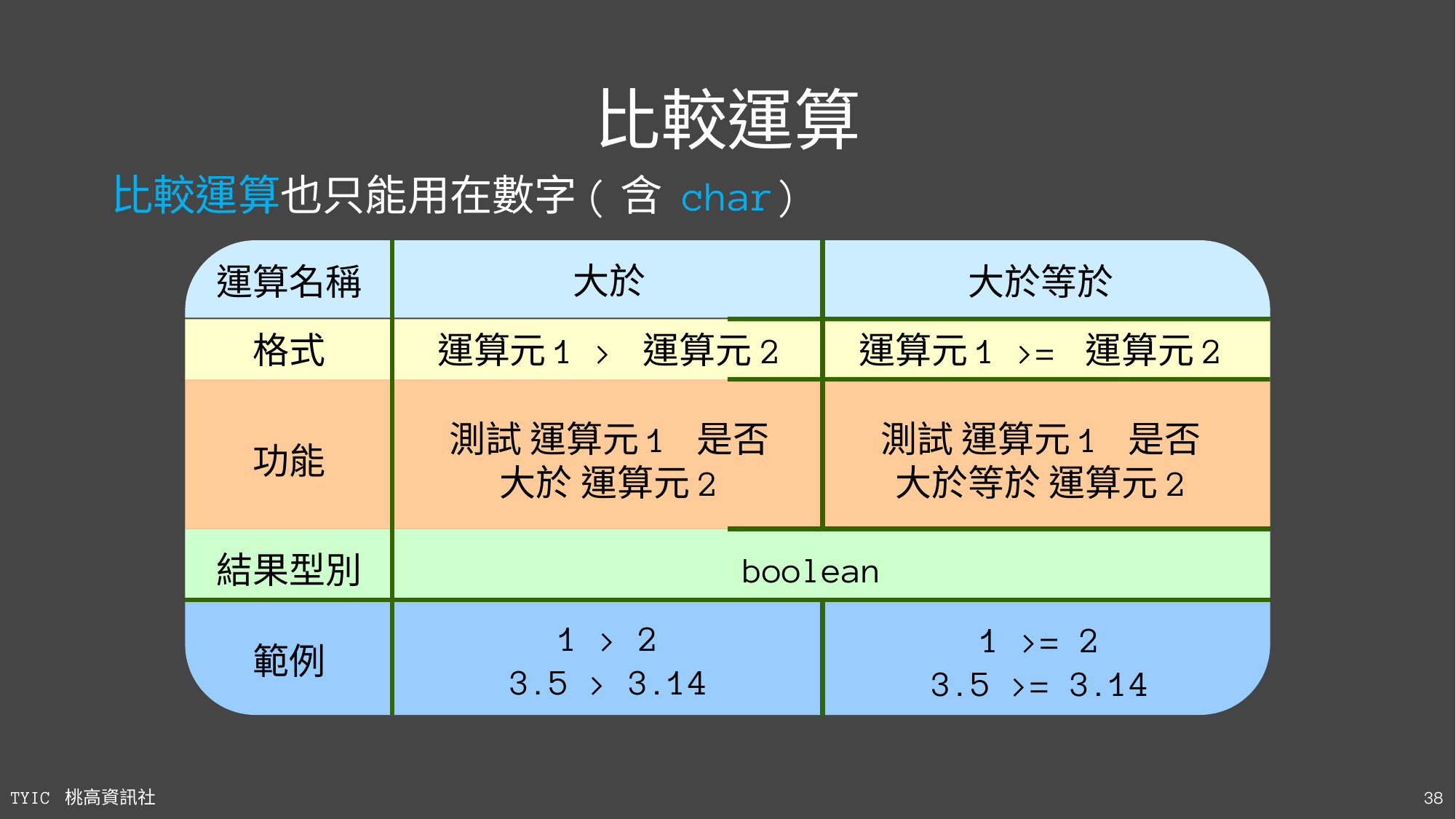

# 比較運算
比較運算也只能用在數字(含 char)

大於
運算名稱
大於等於

運算元1 > 運算元2
運算元1 >= 運算元2
格式

測試 運算元1 是否
大於 運算元2
測試 運算元1 是否
大於等於 運算元2
功能

boolean
結果型別

1 > 2
3.5 > 3.14
1 >= 2
3.5 >= 3.14
範例